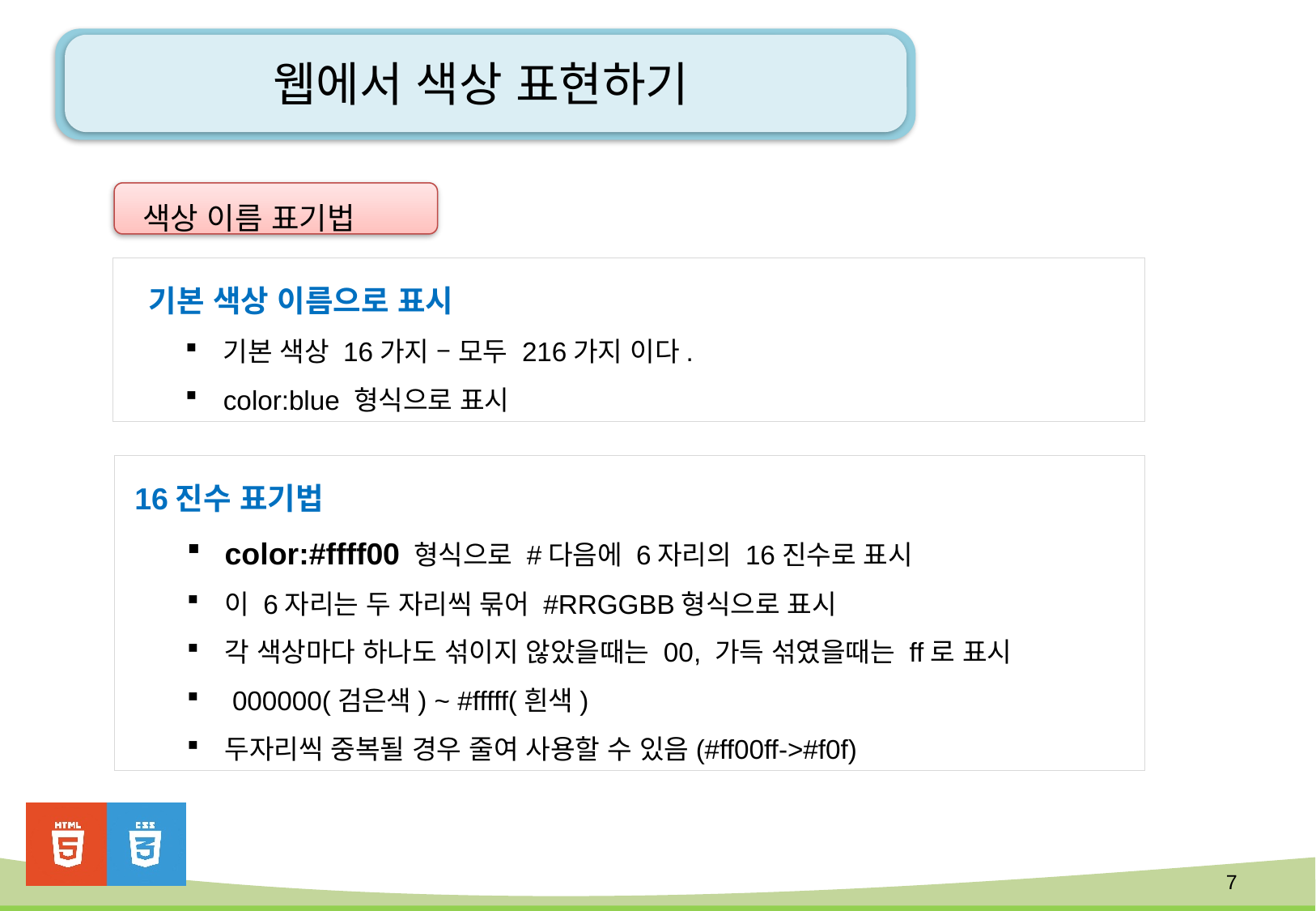

# 웹에서 색상 표현하기
 색상 이름 표기법
  기본 색상 이름으로 표시
기본 색상 16가지 – 모두 216가지 이다.
color:blue 형식으로 표시
 16진수 표기법
color:#ffff00 형식으로 #다음에 6자리의 16진수로 표시
이 6자리는 두 자리씩 묶어 #RRGGBB형식으로 표시
각 색상마다 하나도 섞이지 않았을때는 00, 가득 섞였을때는 ff로 표시
 000000(검은색) ~ #fffff(흰색)
두자리씩 중복될 경우 줄여 사용할 수 있음(#ff00ff->#f0f)
7